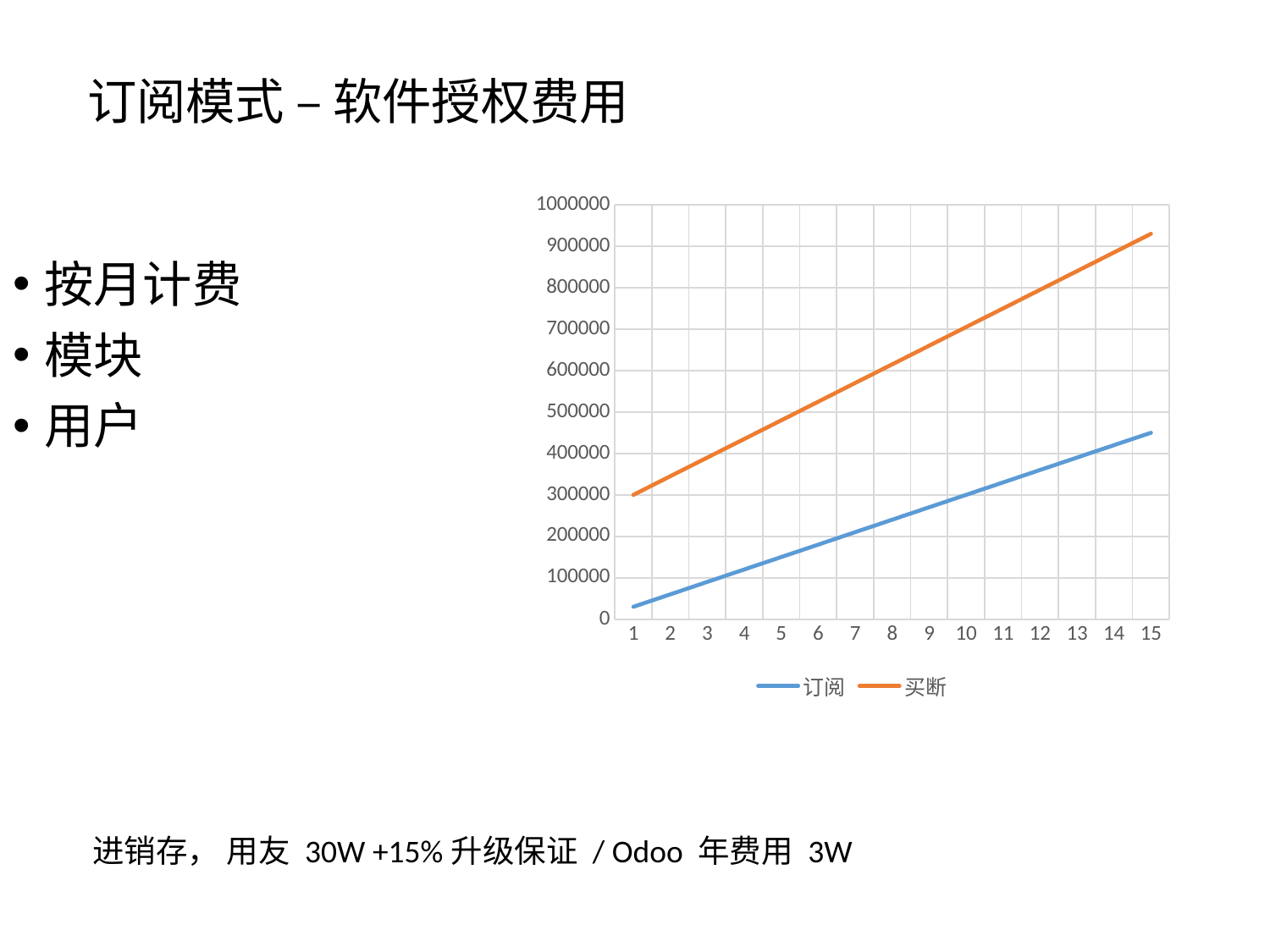

# 订阅模式 – 软件授权费用

### Chart

| Category | 订阅 | 买断 |
|---|---|---|
按月计费
模块
用户
进销存， 用友 30W +15%升级保证 / Odoo 年费用 3W